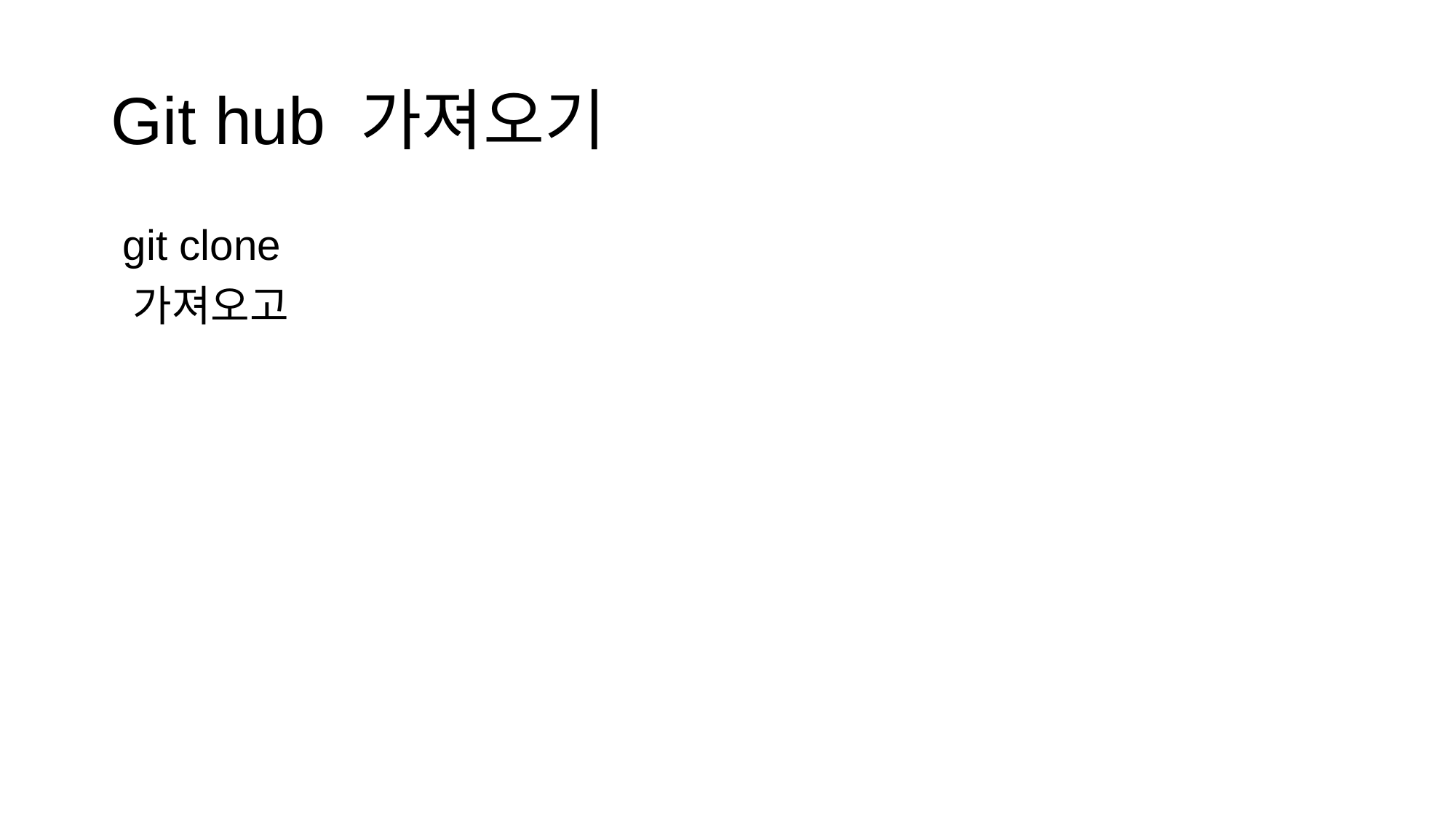

# Git hub 가져오기
 git clone
 가져오고